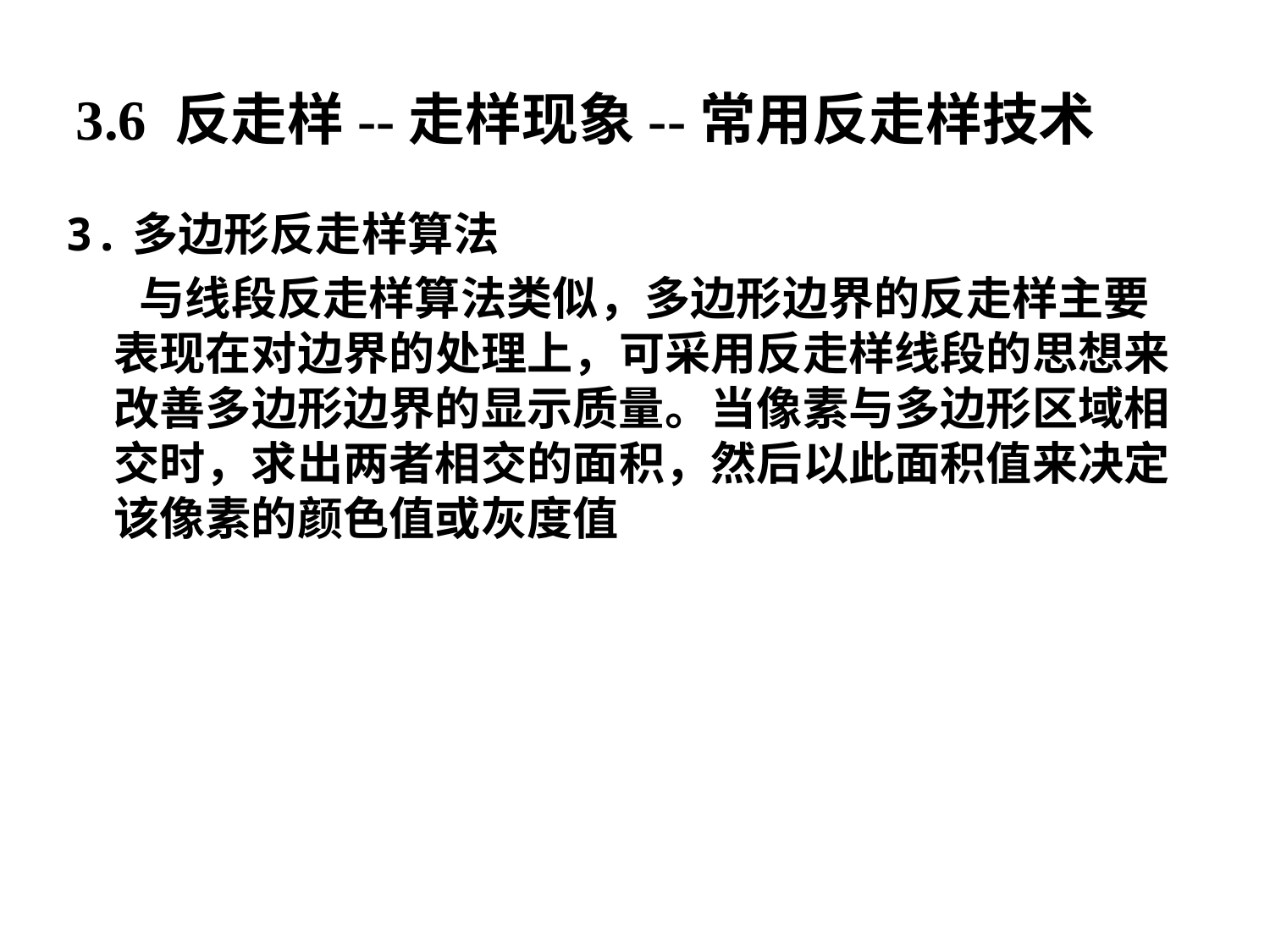

3.6 反走样--走样现象--常用反走样技术
3.多边形反走样算法
      与线段反走样算法类似，多边形边界的反走样主要表现在对边界的处理上，可采用反走样线段的思想来改善多边形边界的显示质量。当像素与多边形区域相交时，求出两者相交的面积，然后以此面积值来决定该像素的颜色值或灰度值